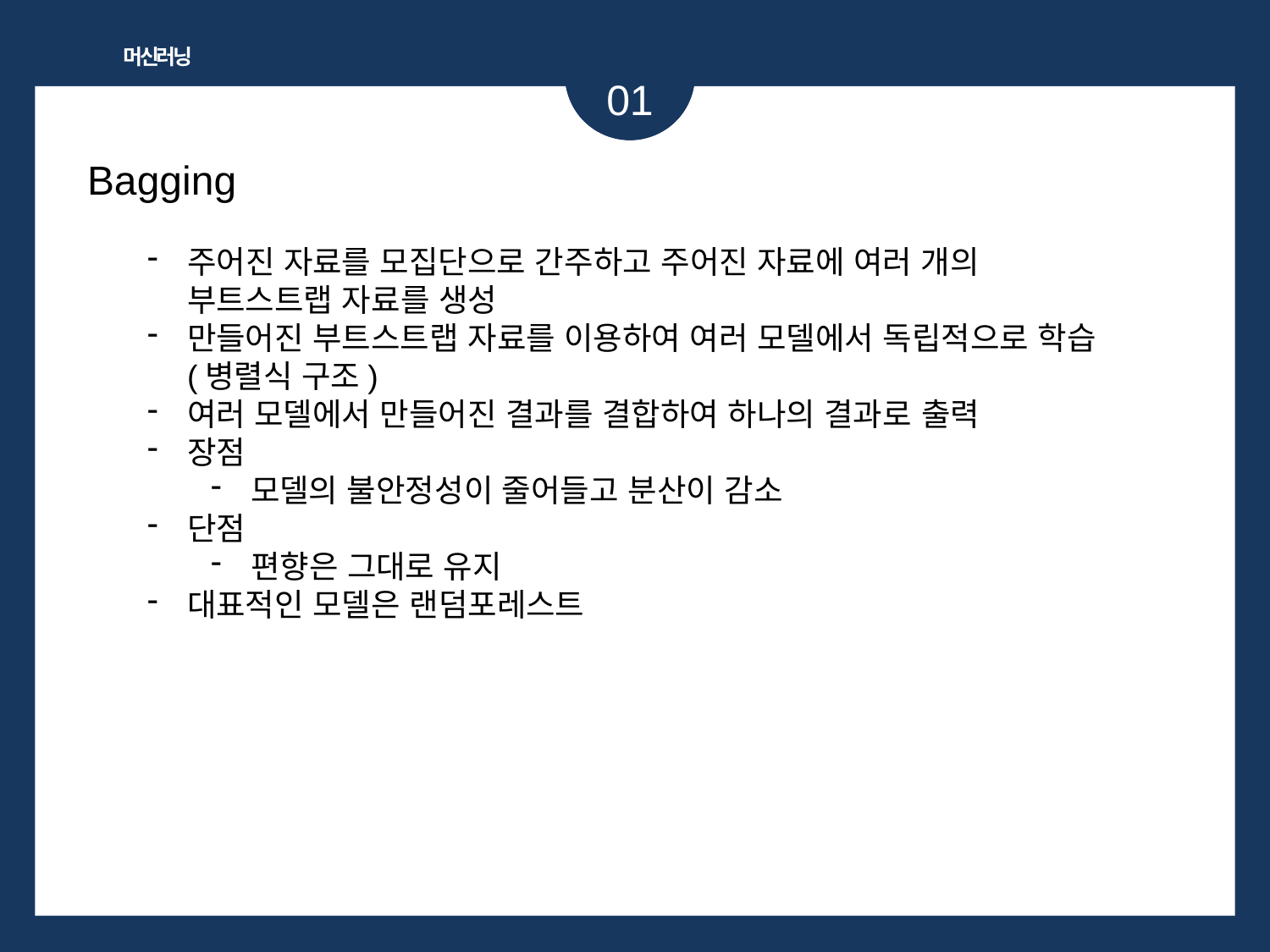

머신러닝
01
Bagging
주어진 자료를 모집단으로 간주하고 주어진 자료에 여러 개의 부트스트랩 자료를 생성
만들어진 부트스트랩 자료를 이용하여 여러 모델에서 독립적으로 학습 (병렬식 구조)
여러 모델에서 만들어진 결과를 결합하여 하나의 결과로 출력
장점
모델의 불안정성이 줄어들고 분산이 감소
단점
편향은 그대로 유지
대표적인 모델은 랜덤포레스트